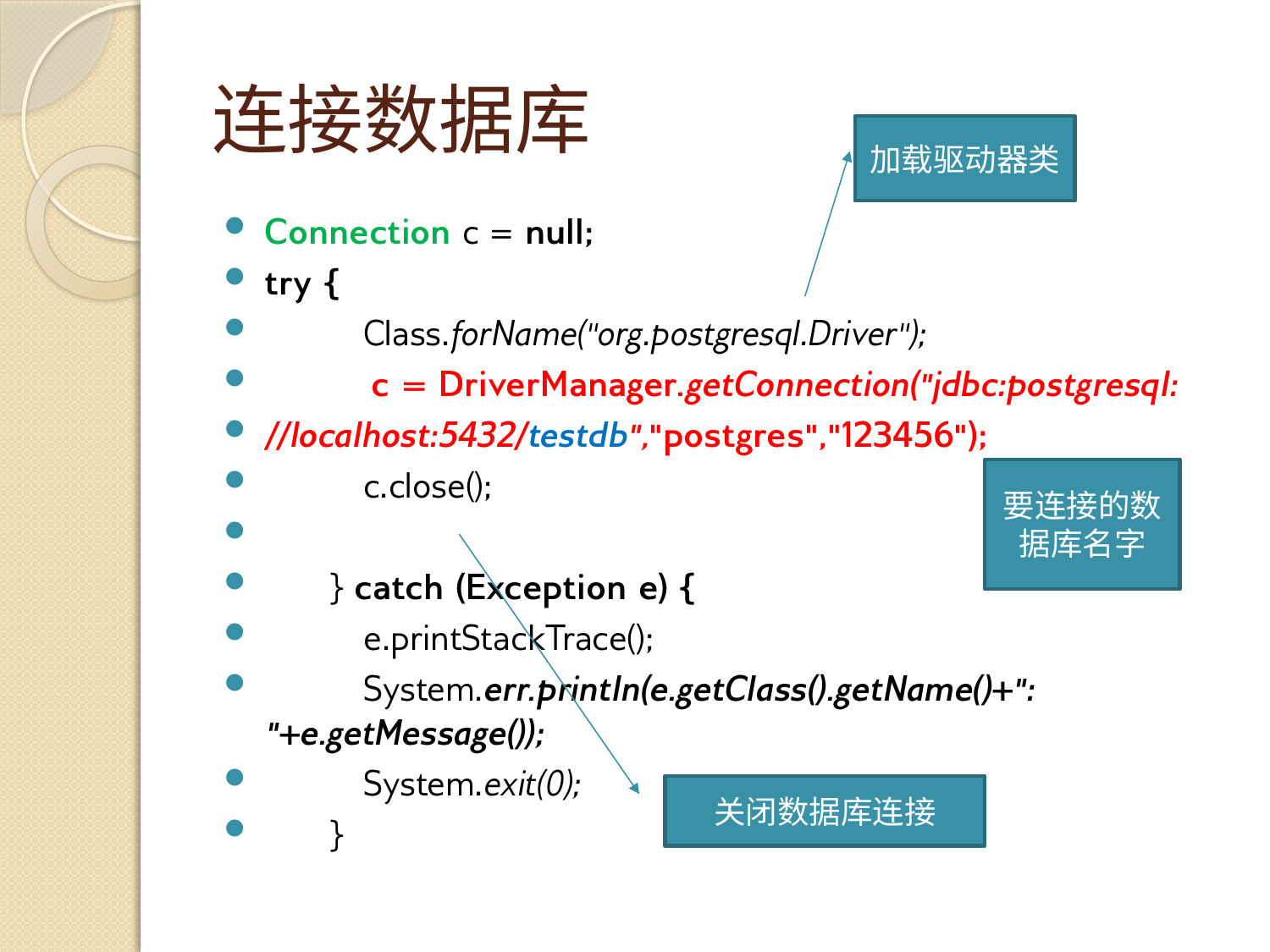

# 连接数据库
加载驱动器类
Connection c = null;
try {
         Class.forName("org.postgresql.Driver");
         c = DriverManager.getConnection("jdbc:postgresql:
//localhost:5432/testdb","postgres","123456");
         c.close();

      } catch (Exception e) {
         e.printStackTrace();
         System.err.println(e.getClass().getName()+": "+e.getMessage());
         System.exit(0);
      }
要连接的数据库名字
关闭数据库连接